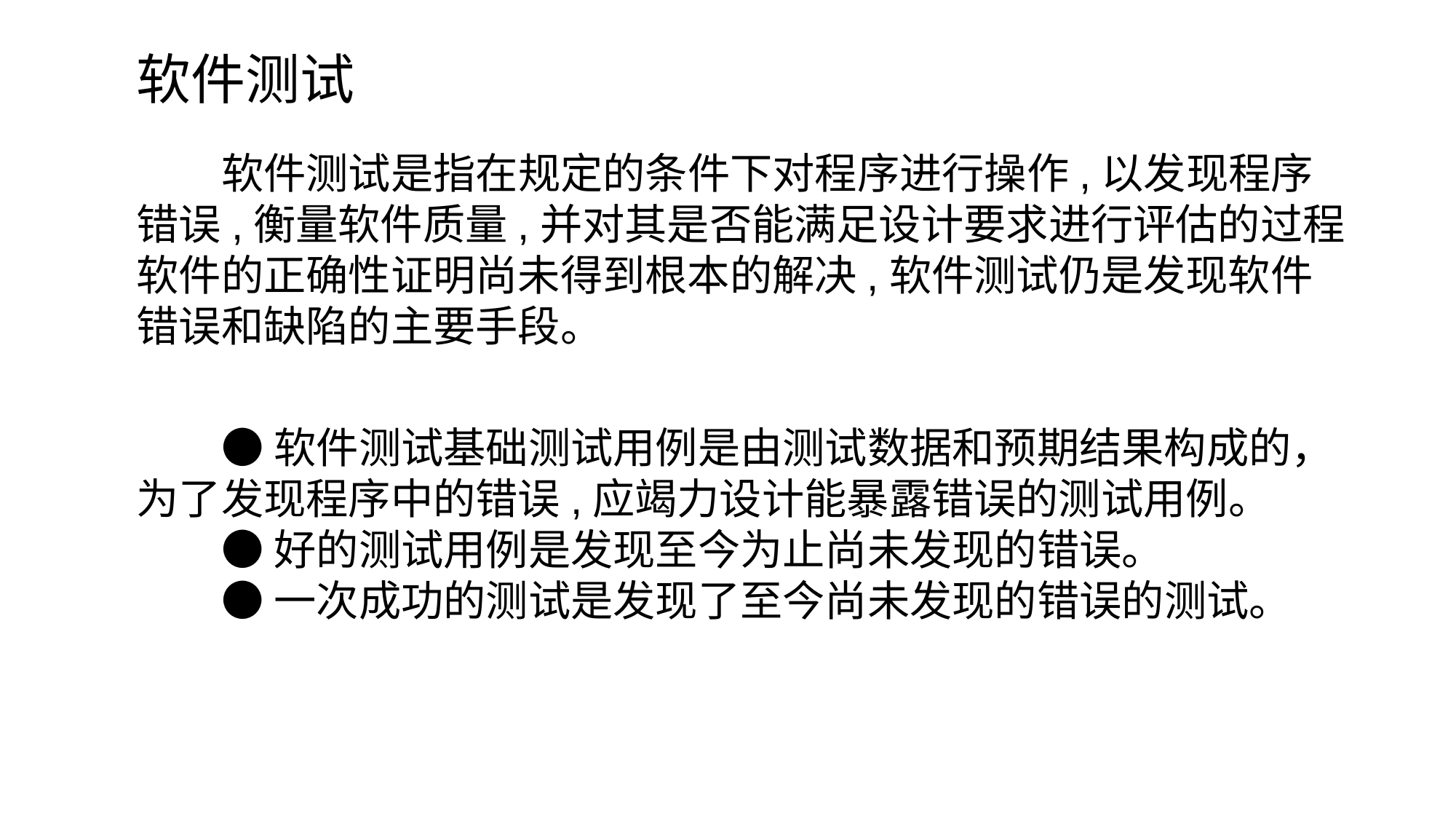

软件测试
软件测试是指在规定的条件下对程序进行操作,以发现程序错误,衡量软件质量,并对其是否能满足设计要求进行评估的过程软件的正确性证明尚未得到根本的解决,软件测试仍是发现软件错误和缺陷的主要手段。
●软件测试基础测试用例是由测试数据和预期结果构成的，为了发现程序中的错误,应竭力设计能暴露错误的测试用例。
●好的测试用例是发现至今为止尚未发现的错误。
●一次成功的测试是发现了至今尚未发现的错误的测试。